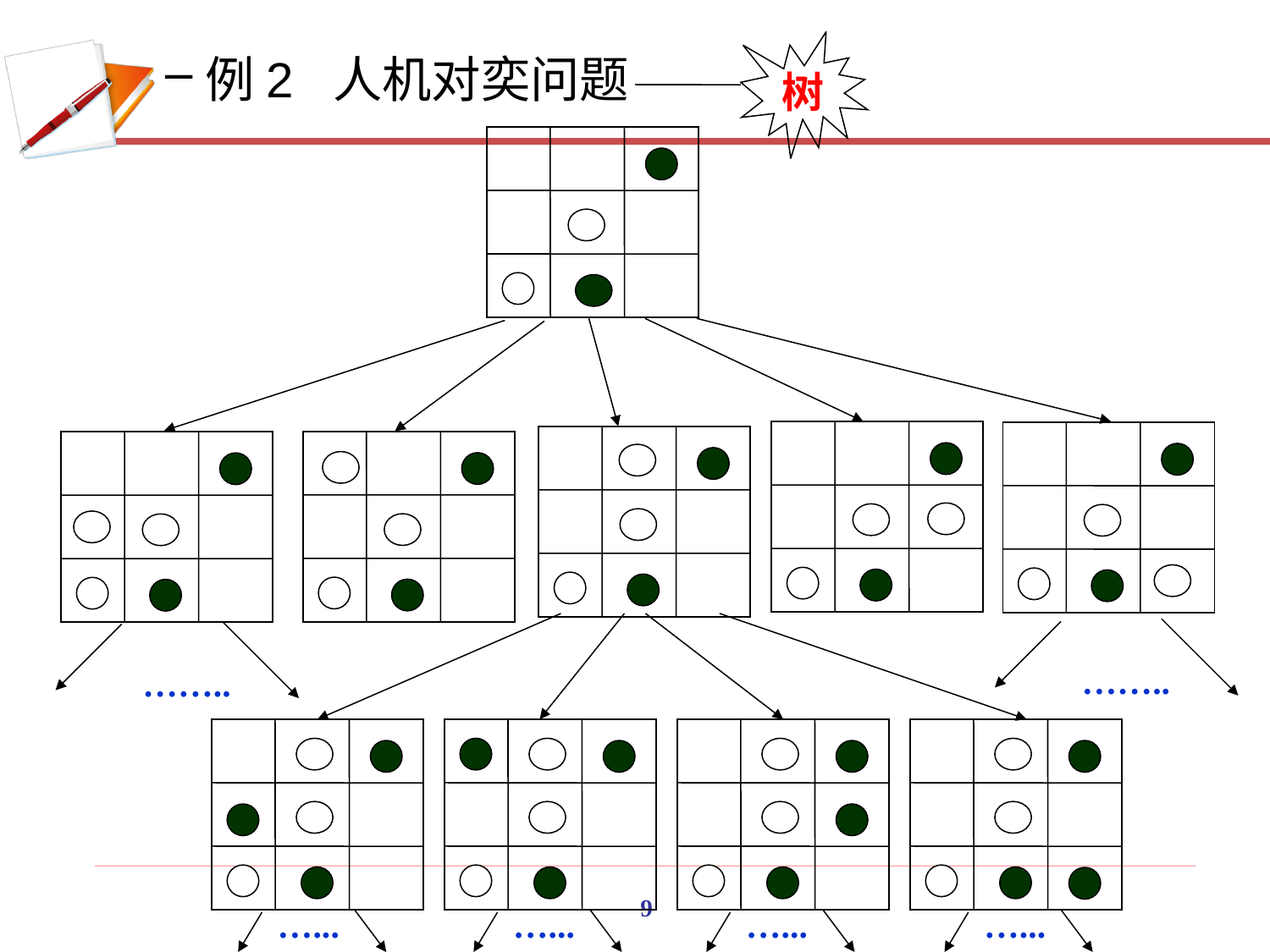

树

例2  人机对奕问题

……..

……..
…...

…...

…...

…...